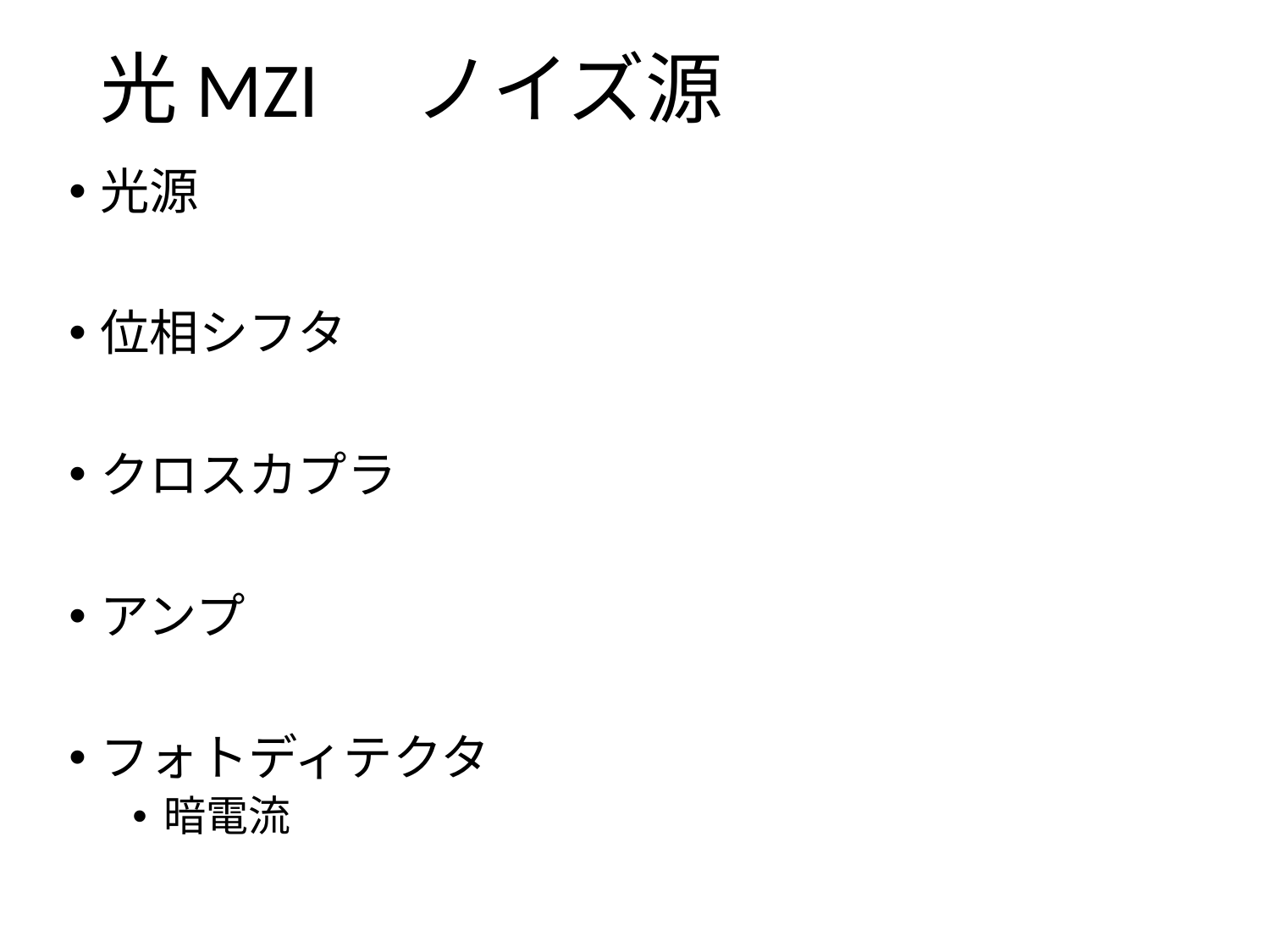

# 光MZI　ノイズ源
光源

位相シフタ

クロスカプラ

アンプ

フォトディテクタ
暗電流